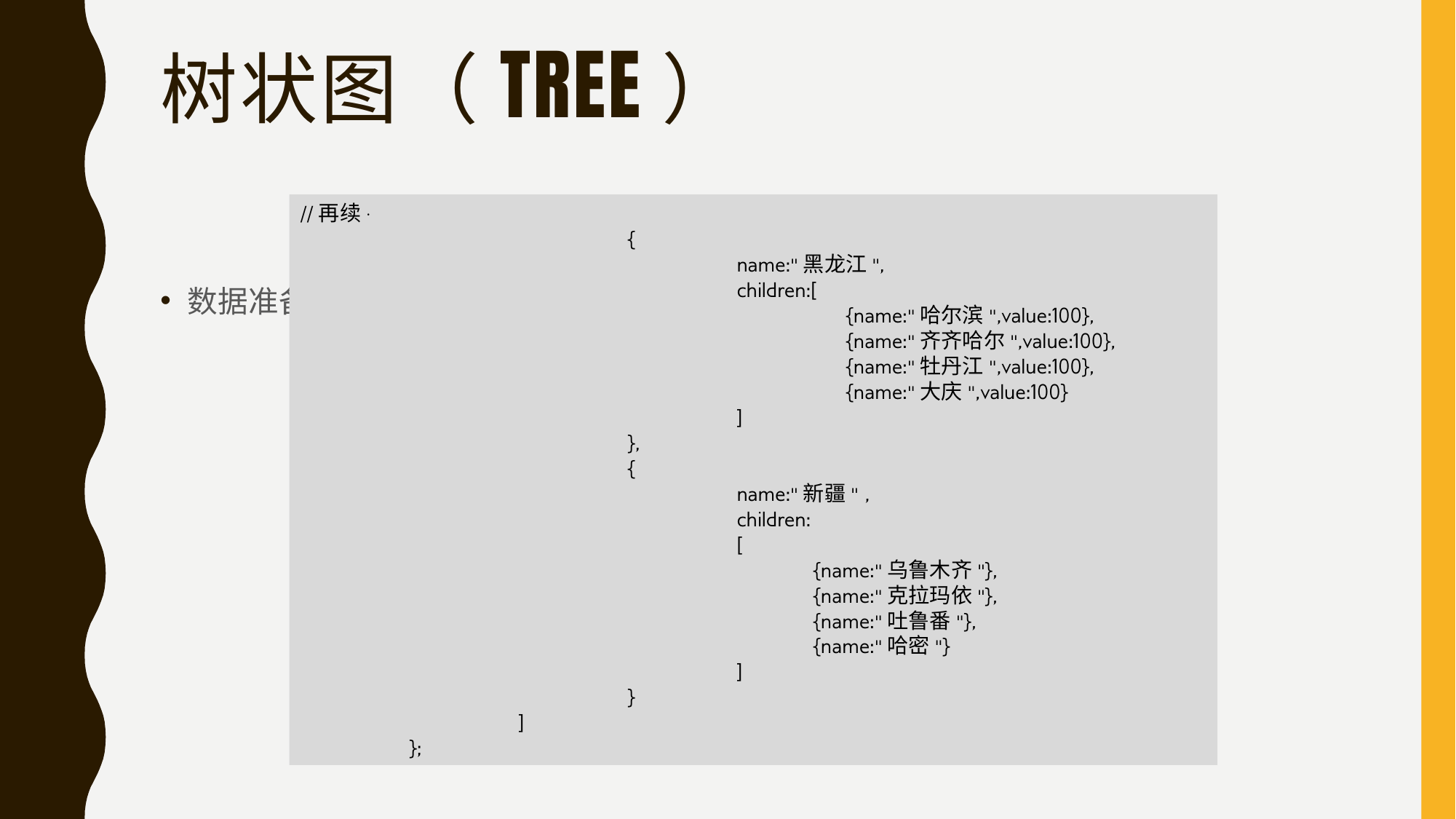

# 树状图（Tree）
//再续·
			{
    				name:"黑龙江",
    				children:[
    					{name:"哈尔滨",value:100},
            					{name:"齐齐哈尔",value:100},
            					{name:"牡丹江",value:100},
            					{name:"大庆",value:100}
    				]
    			},
    			{
    				name:"新疆" ,
        			children:
        			[
			            {name:"乌鲁木齐"},
			            {name:"克拉玛依"},
			            {name:"吐鲁番"},
			            {name:"哈密"}
        			]
    			}
    		]
    	};
数据准备